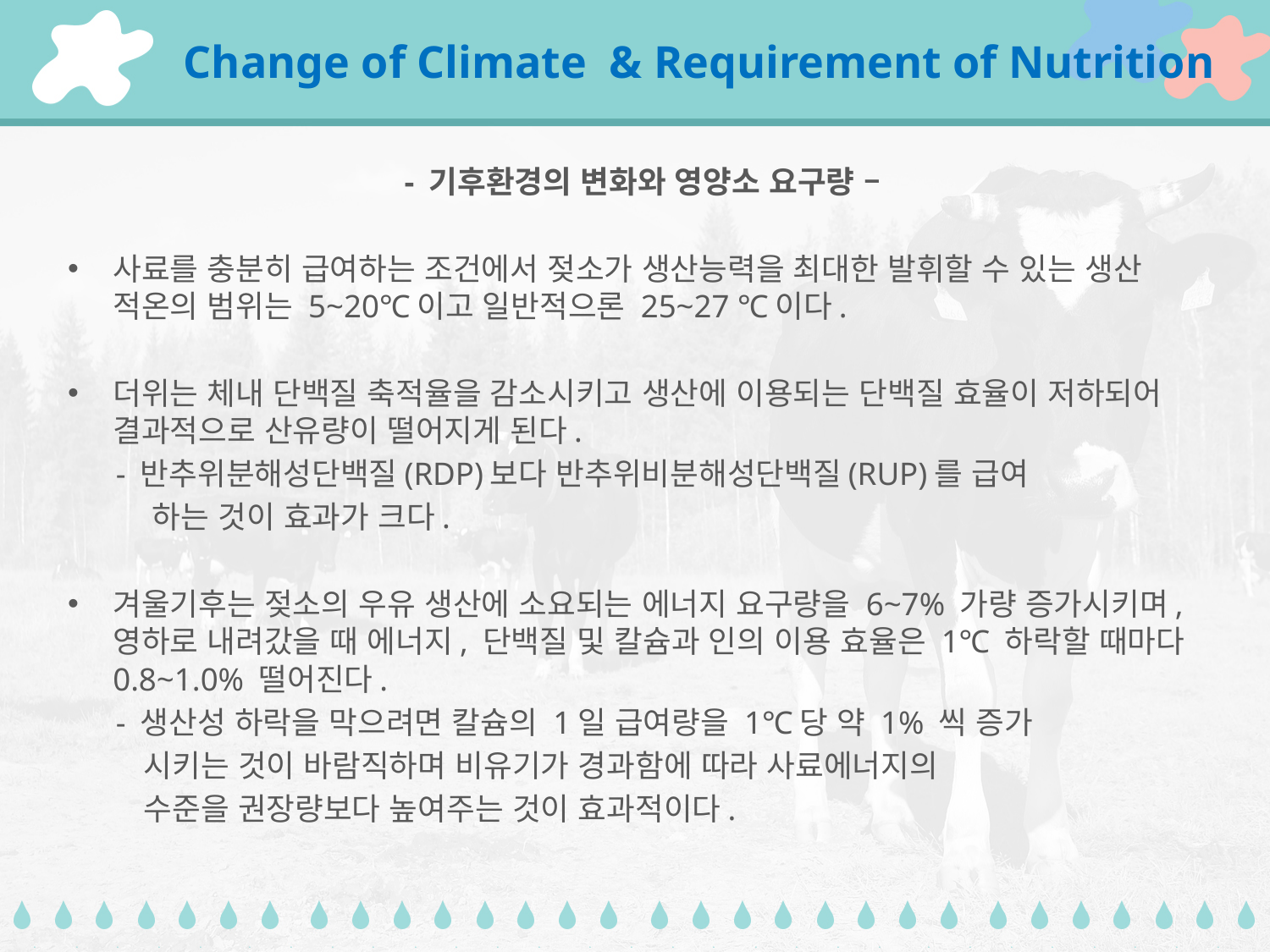

# Change of Climate  & Requirement of Nutrition
 - 기후환경의 변화와 영양소 요구량 –

사료를 충분히 급여하는 조건에서 젖소가 생산능력을 최대한 발휘할 수 있는 생산 적온의 범위는 5~20℃이고 일반적으론 25~27 ℃이다.

더위는 체내 단백질 축적율을 감소시키고 생산에 이용되는 단백질 효율이 저하되어 결과적으로 산유량이 떨어지게 된다.
      - 반추위분해성단백질(RDP)보다 반추위비분해성단백질(RUP)를 급여
         하는 것이 효과가 크다.

겨울기후는 젖소의 우유 생산에 소요되는 에너지 요구량을 6~7% 가량 증가시키며, 영하로 내려갔을 때 에너지, 단백질 및 칼슘과 인의 이용 효율은 1℃ 하락할 때마다 0.8~1.0% 떨어진다.
      - 생산성 하락을 막으려면 칼슘의 1일 급여량을 1℃당 약 1% 씩 증가
        시키는 것이 바람직하며 비유기가 경과함에 따라 사료에너지의
        수준을 권장량보다 높여주는 것이 효과적이다.